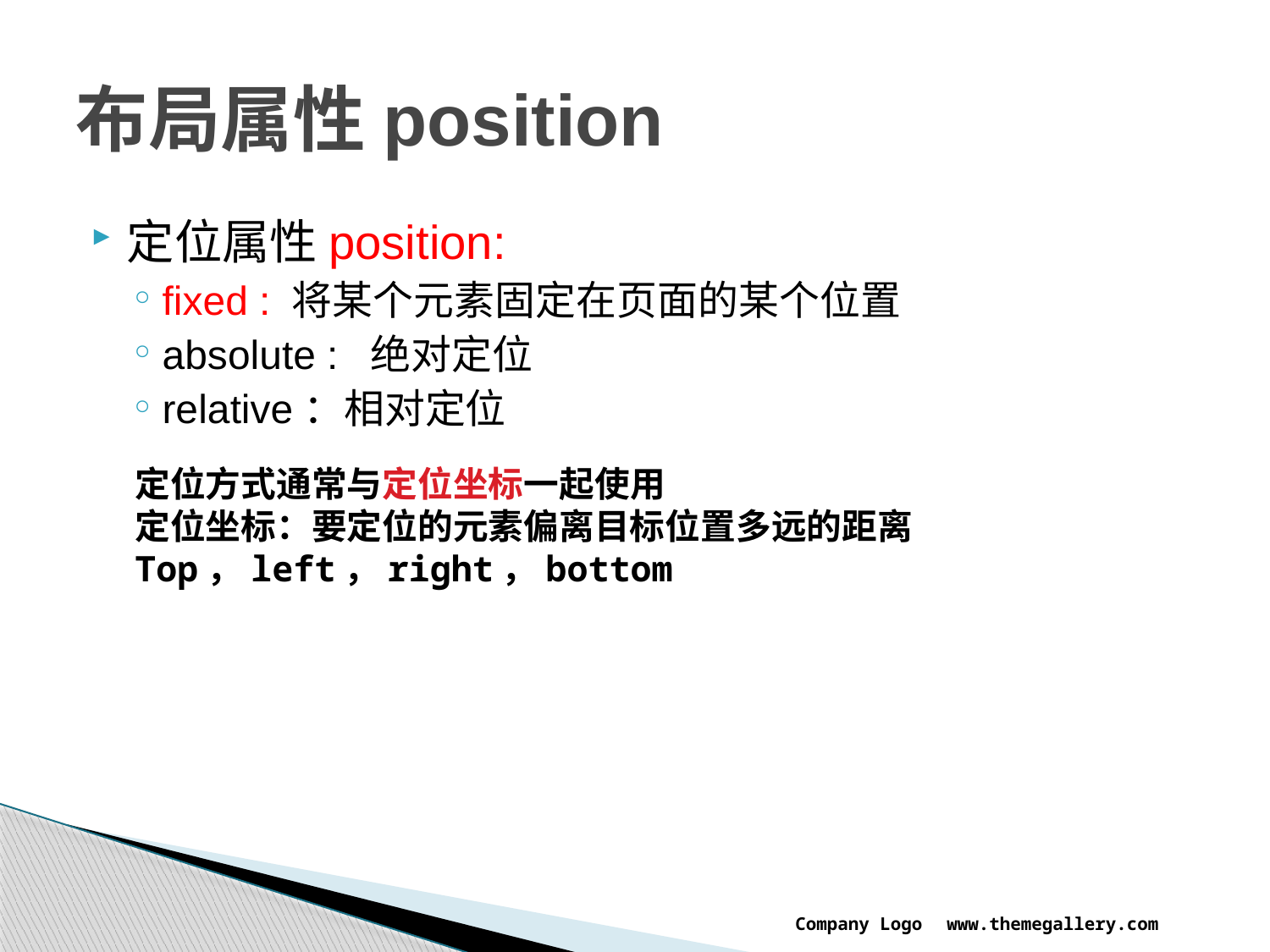

# 布局属性position
定位属性position:
fixed : 将某个元素固定在页面的某个位置
absolute :  绝对定位
relative：相对定位
定位方式通常与定位坐标一起使用
定位坐标：要定位的元素偏离目标位置多远的距离
Top，left，right，bottom

Company Logo
www.themegallery.com